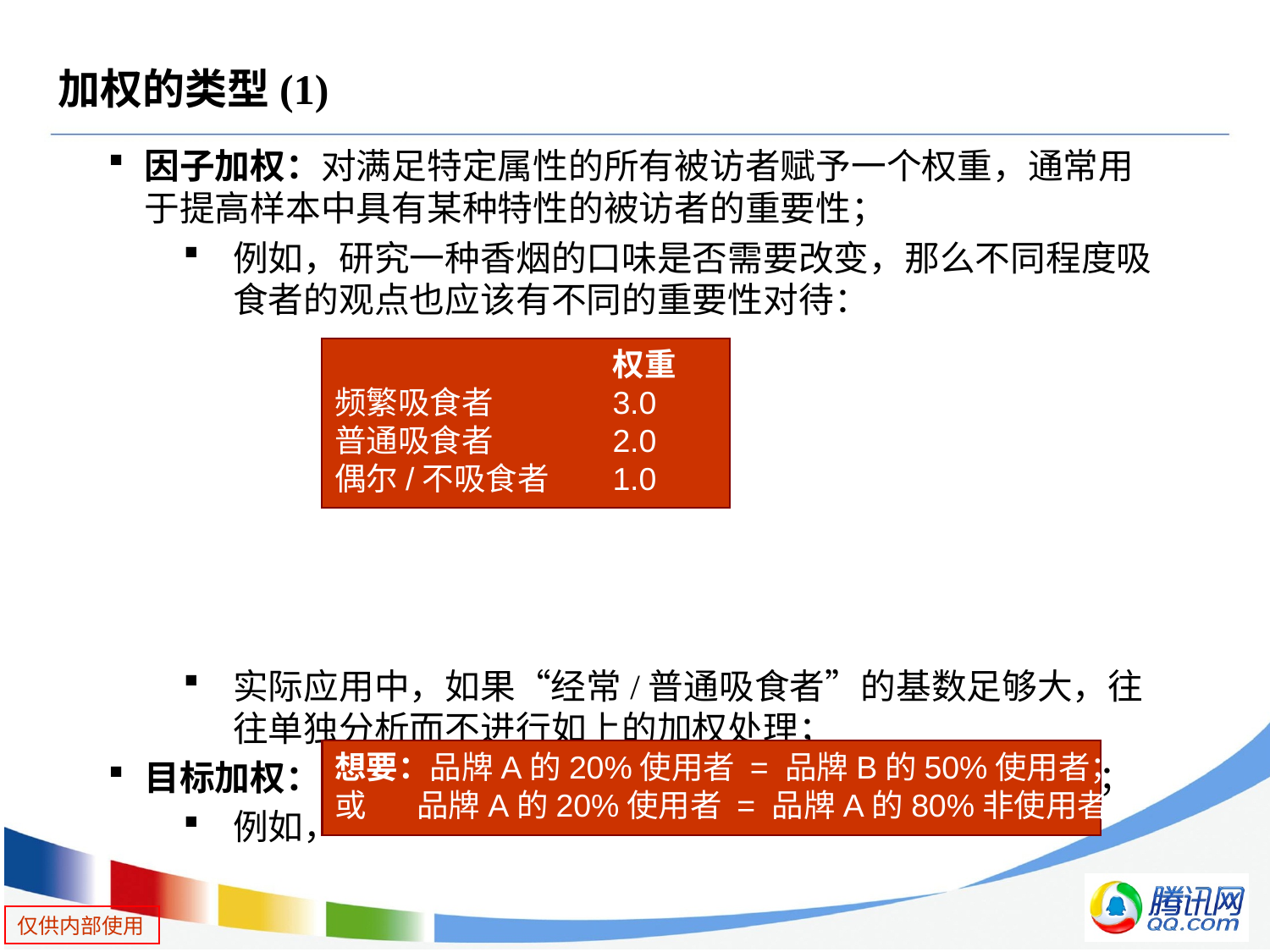

# 加权的类型(1)
因子加权：对满足特定属性的所有被访者赋予一个权重，通常用于提高样本中具有某种特性的被访者的重要性；
例如，研究一种香烟的口味是否需要改变，那么不同程度吸食者的观点也应该有不同的重要性对待：

实际应用中，如果“经常/普通吸食者”的基数足够大，往往单独分析而不进行如上的加权处理；
目标加权：对某一特定样本组赋权，以达到们预期的特定目标；
例如，
	权重
频繁吸食者	3.0
普通吸食者	2.0
偶尔/不吸食者	1.0
想要：品牌A的20%使用者 = 品牌B的50%使用者；
或       品牌A的20%使用者 = 品牌A的80%非使用者；